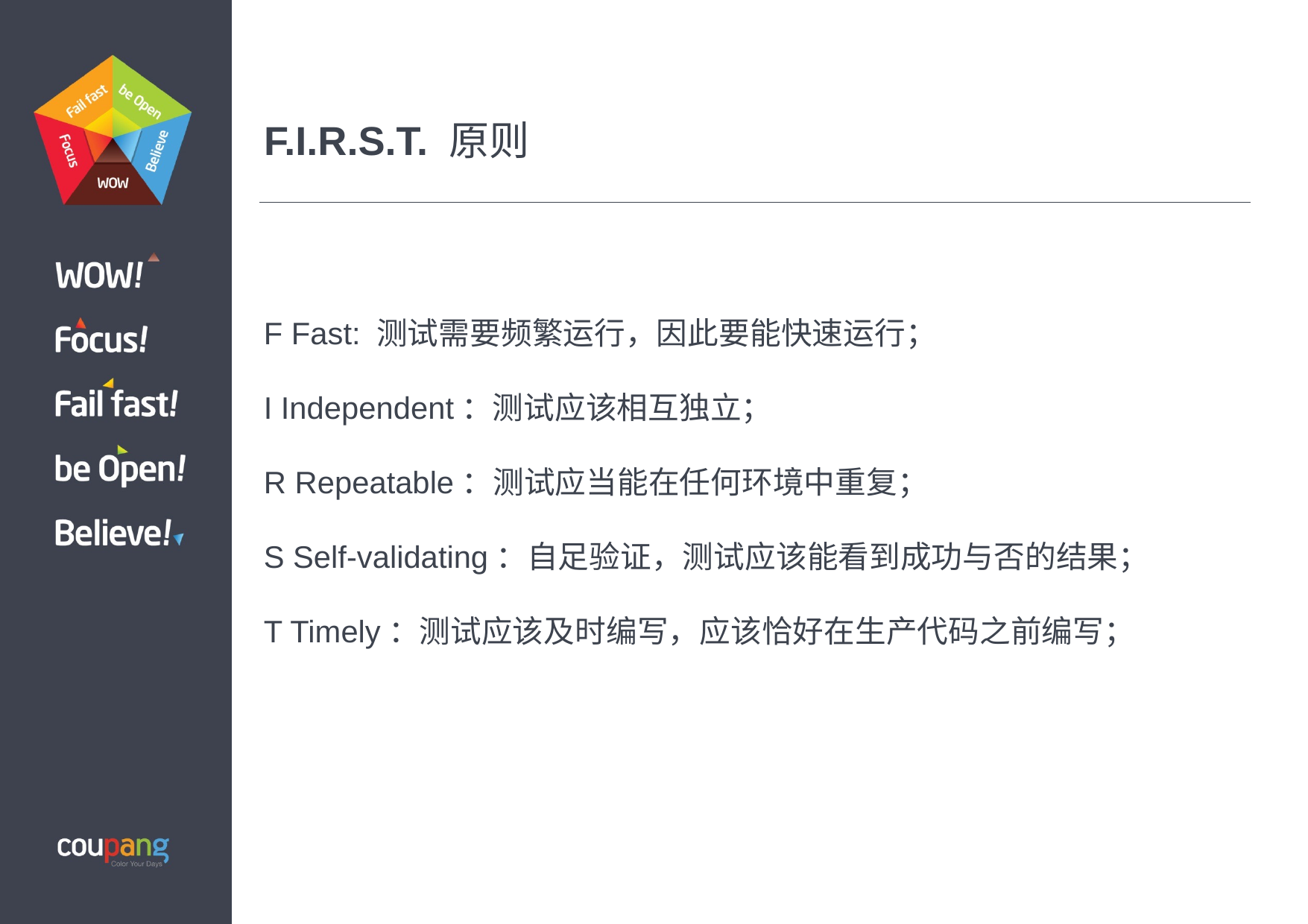

# F.I.R.S.T. 原则
F Fast: 测试需要频繁运行，因此要能快速运行；

I Independent：测试应该相互独立；

R Repeatable：测试应当能在任何环境中重复；

S Self-validating：自足验证，测试应该能看到成功与否的结果；

T Timely：测试应该及时编写，应该恰好在生产代码之前编写；